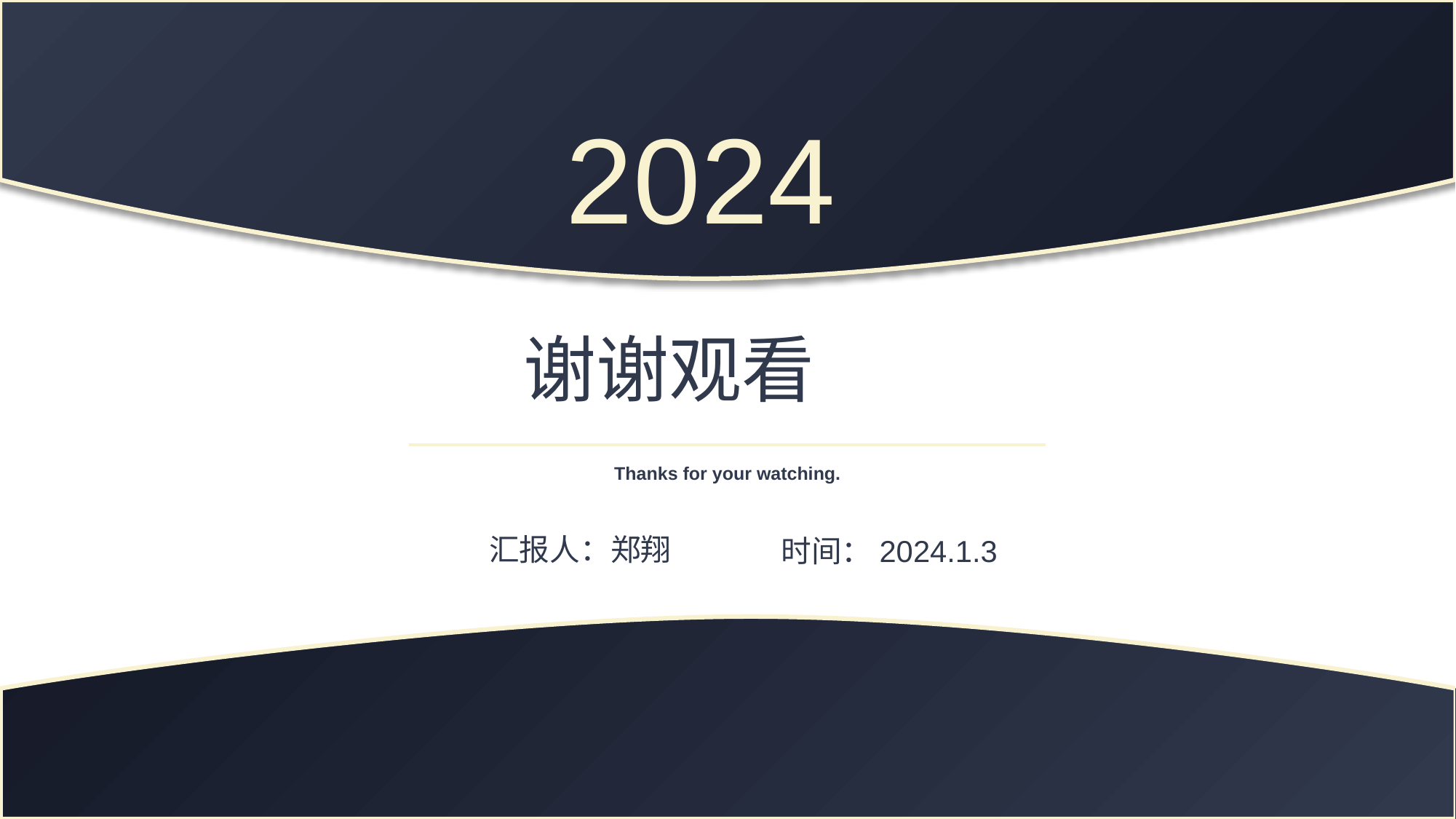

2024
谢谢观看

Thanks for your watching.
汇报人：郑翔
时间：2024.1.3